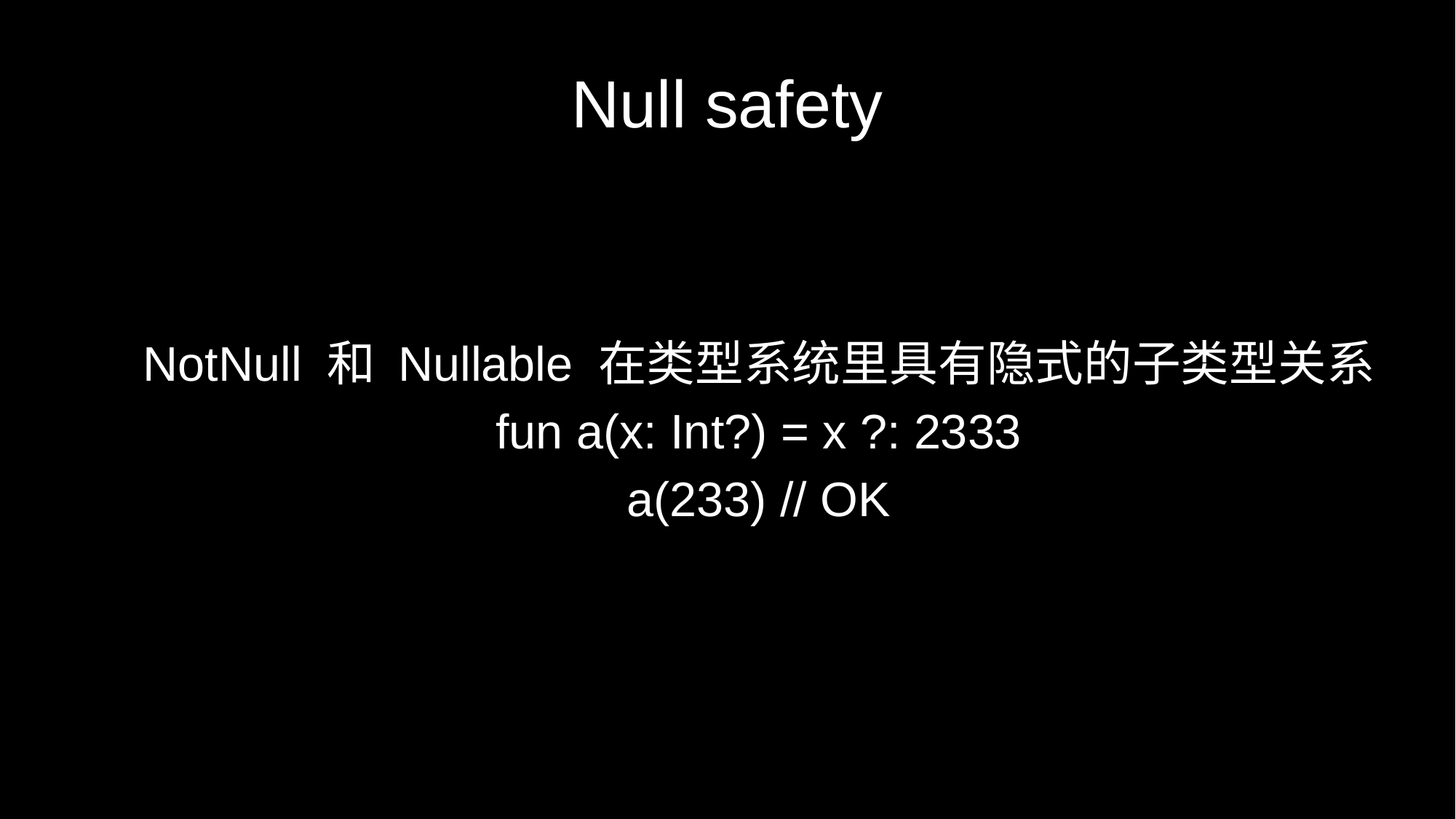

# Null safety
NotNull 和 Nullable 在类型系统里具有隐式的子类型关系
fun a(x: Int?) = x ?: 2333
a(233) // OK